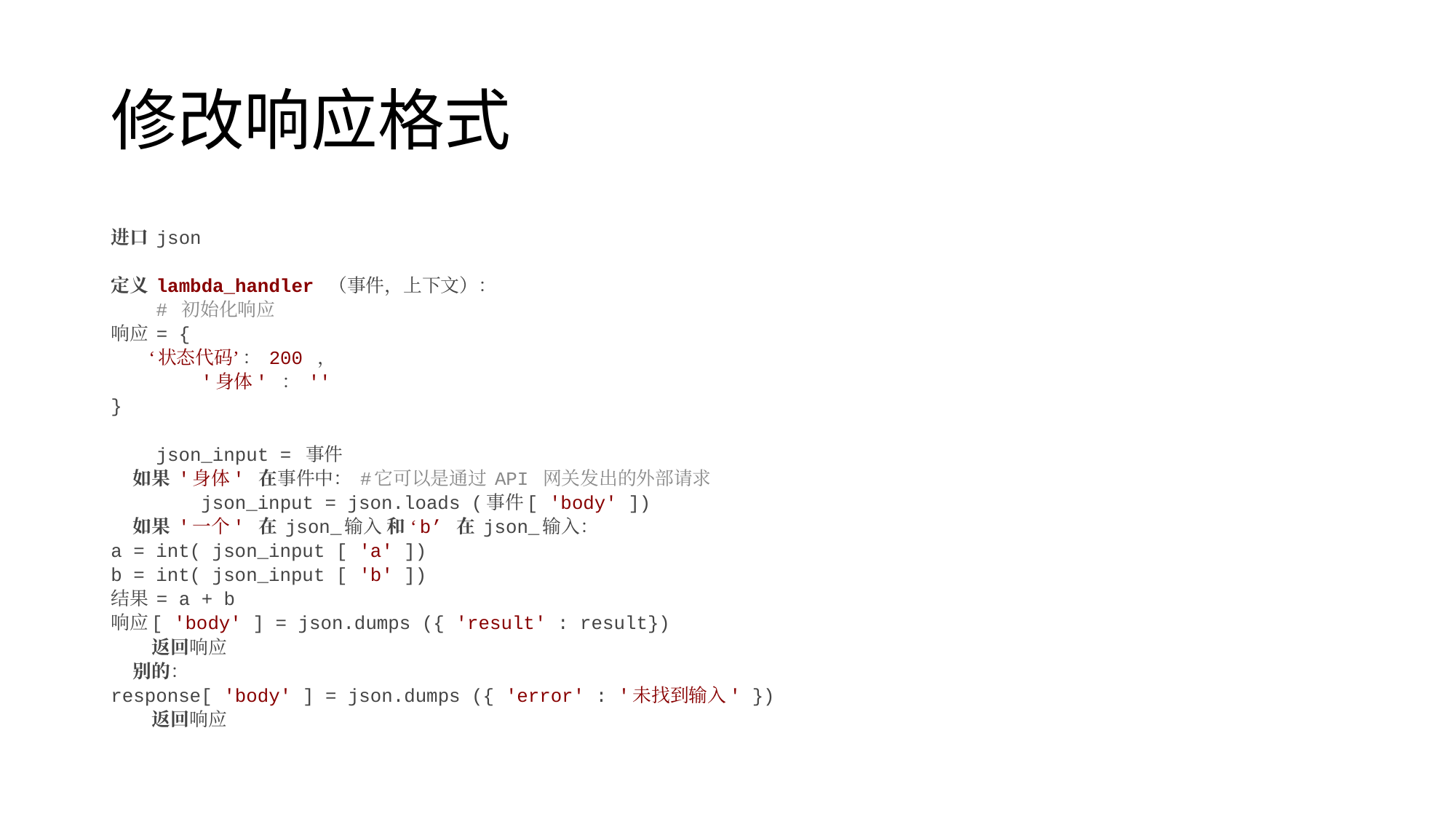

# 修改响应格式
进口 json

定义 lambda_handler （事件，上下文）：
    # 初始化响应
响应 = {
        ‘状态代码’ ： 200 ，
        '身体' ： ''
}

    json_input = 事件
    如果 '身体' 在事件中： #它可以是通过 API 网关发出的外部请求
        json_input = json.loads (事件[ 'body' ])
    如果 '一个' 在 json_输入 和 ‘b’ 在 json_输入：
a = int( json_input [ 'a' ])
b = int( json_input [ 'b' ])
结果 = a + b
响应[ 'body' ] = json.dumps ({ 'result' : result})
        返回响应
    别的：
response[ 'body' ] = json.dumps ({ 'error' : '未找到输入' })
        返回响应